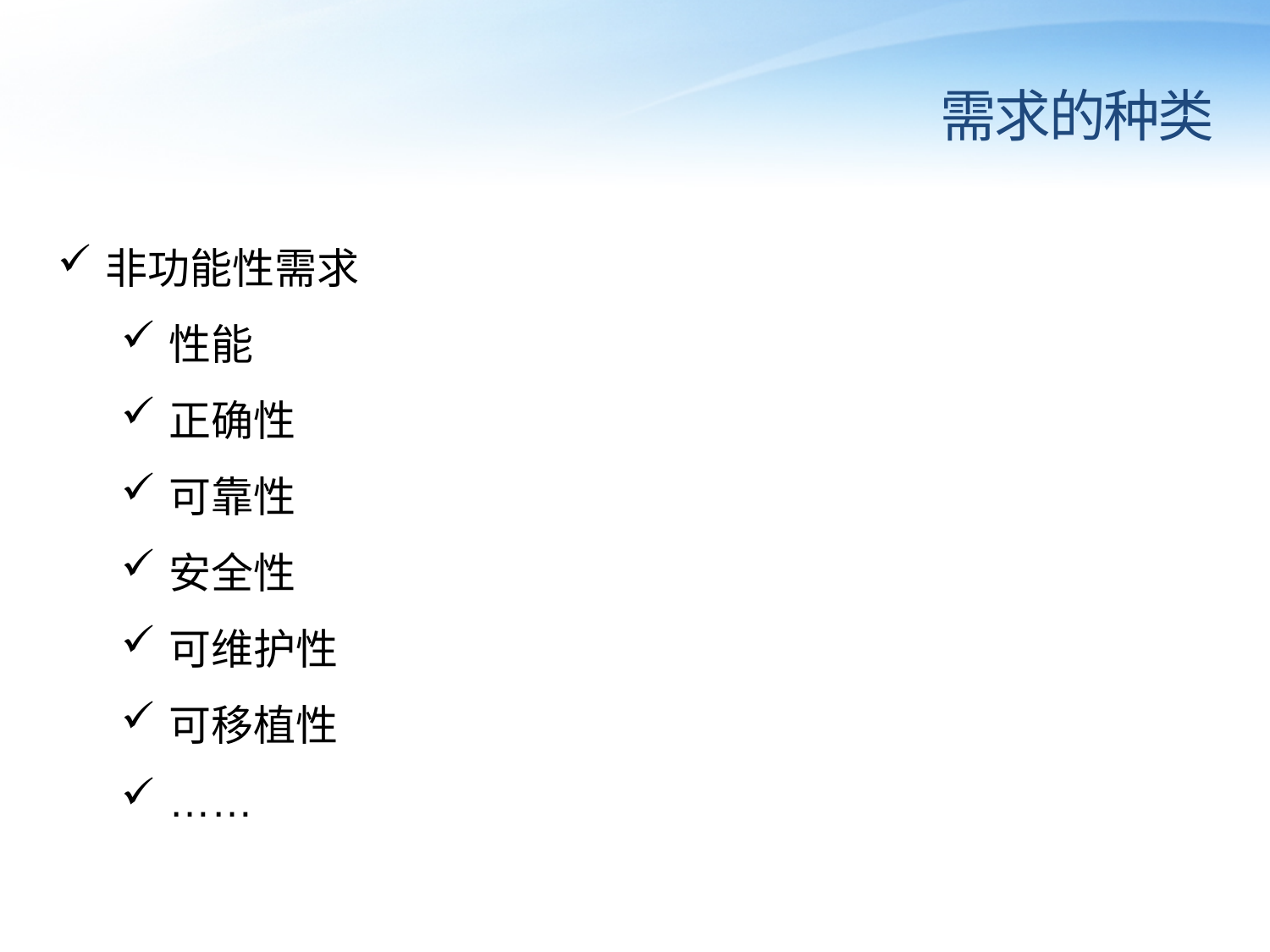

需求的种类
非功能性需求
性能
正确性
可靠性
安全性
可维护性
可移植性
……